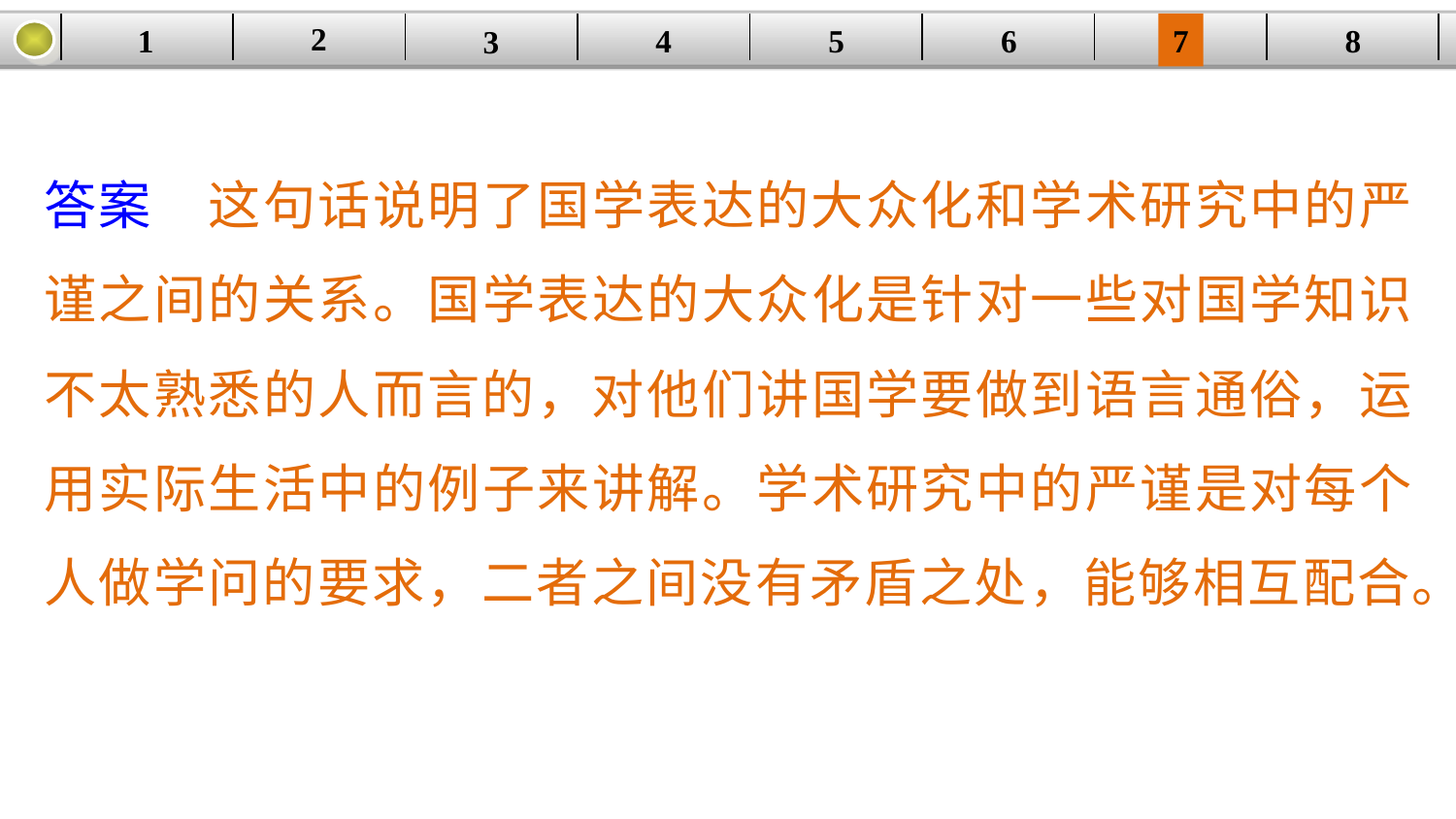

2
1
8
7
6
|  |  |  |  |  |  |  |  |
| --- | --- | --- | --- | --- | --- | --- | --- |
5
4
3

答案　这句话说明了国学表达的大众化和学术研究中的严谨之间的关系。国学表达的大众化是针对一些对国学知识不太熟悉的人而言的，对他们讲国学要做到语言通俗，运用实际生活中的例子来讲解。学术研究中的严谨是对每个人做学问的要求，二者之间没有矛盾之处，能够相互配合。